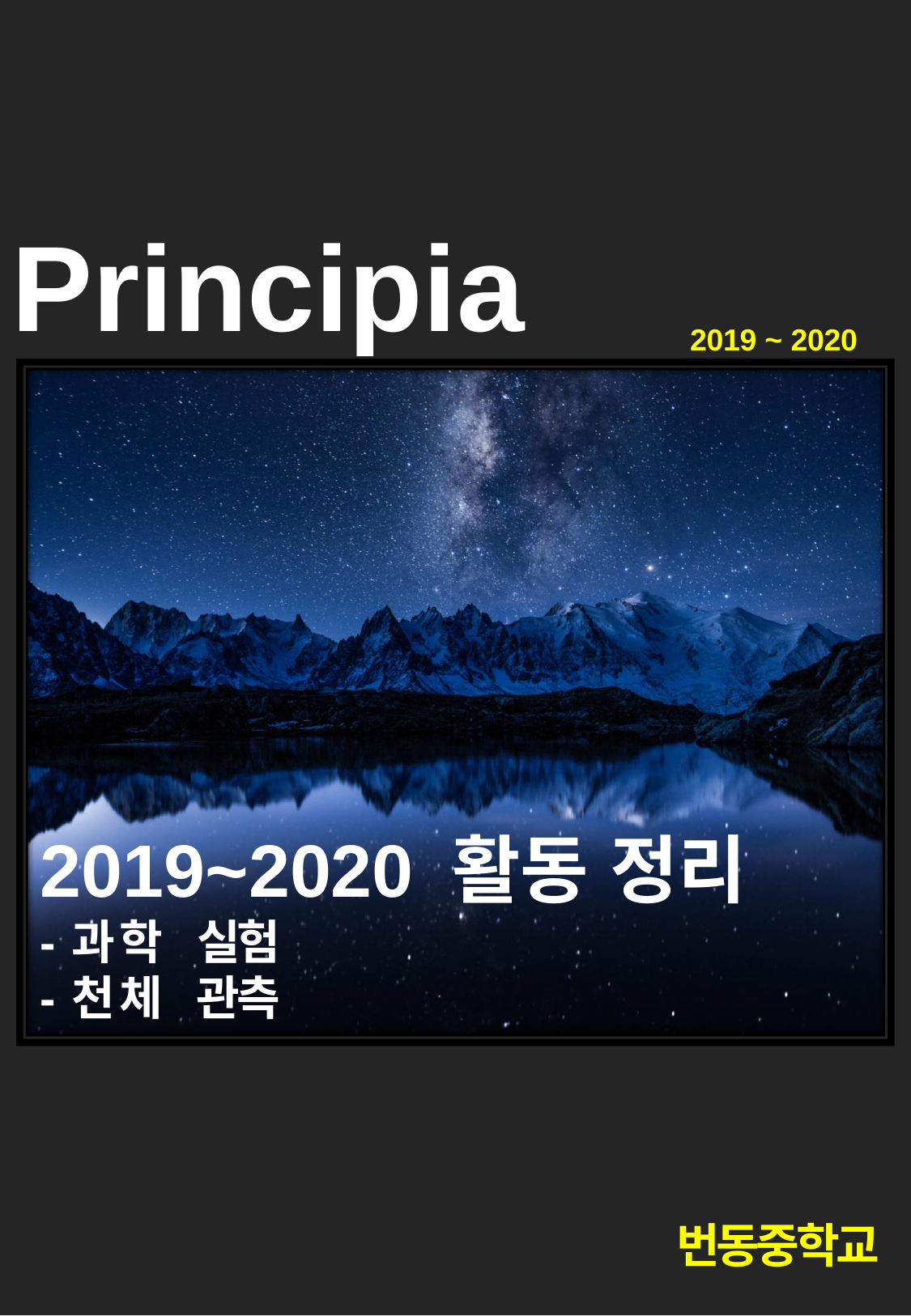

# Principia
2019 ~ 2020
2019~2020 활동 정리
-과학	실험
-천체	관측
번동중학교